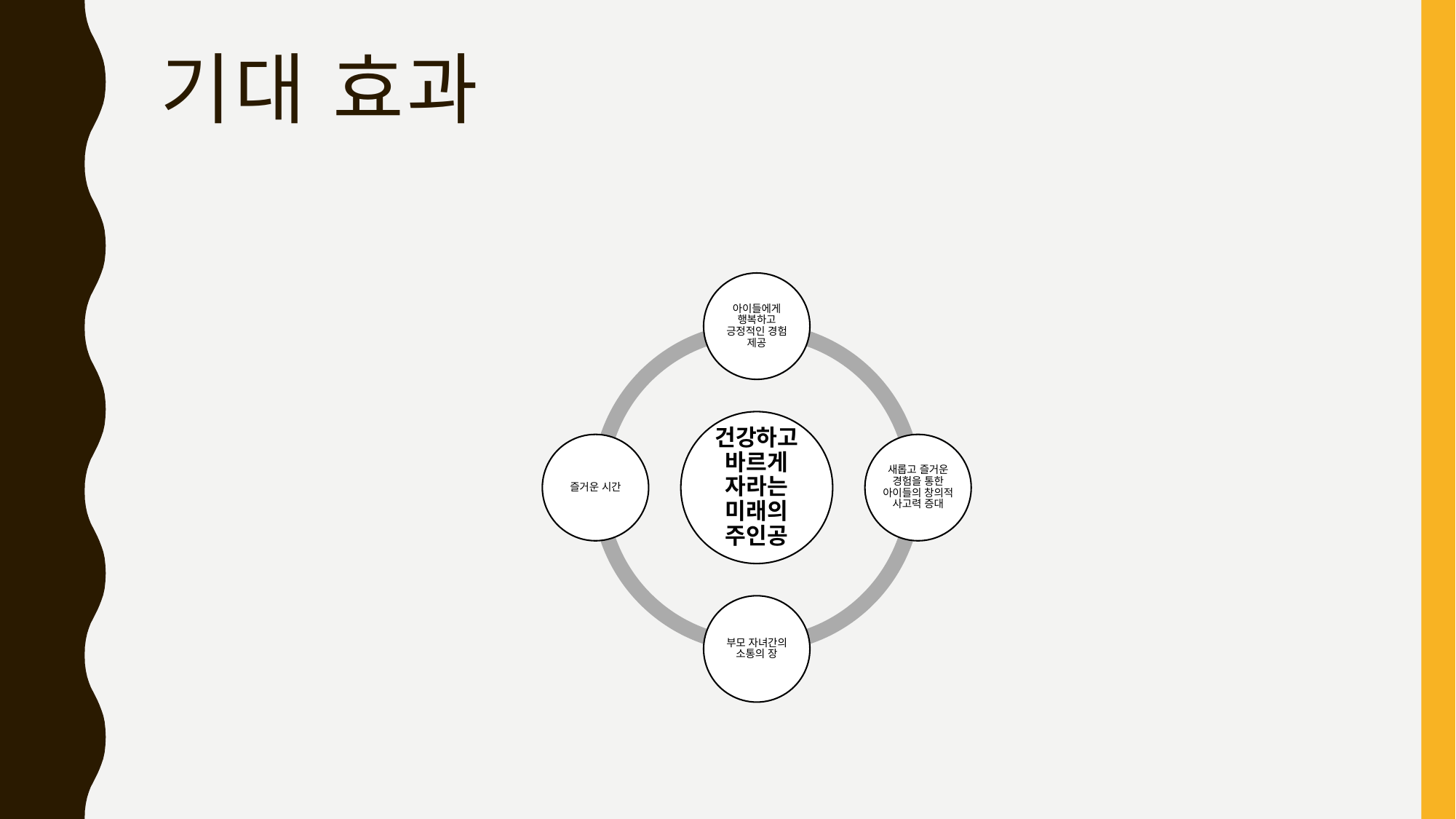

# 기대 효과
건강하고 바르게 자라는 미래의 주인공
아이들에게 행복하고 긍정적인 경험 제공
새롭고 즐거운 경험을 통한 아이들의 창의적 사고력 증대
부모 자녀간의 소통의 장
즐거운 시간